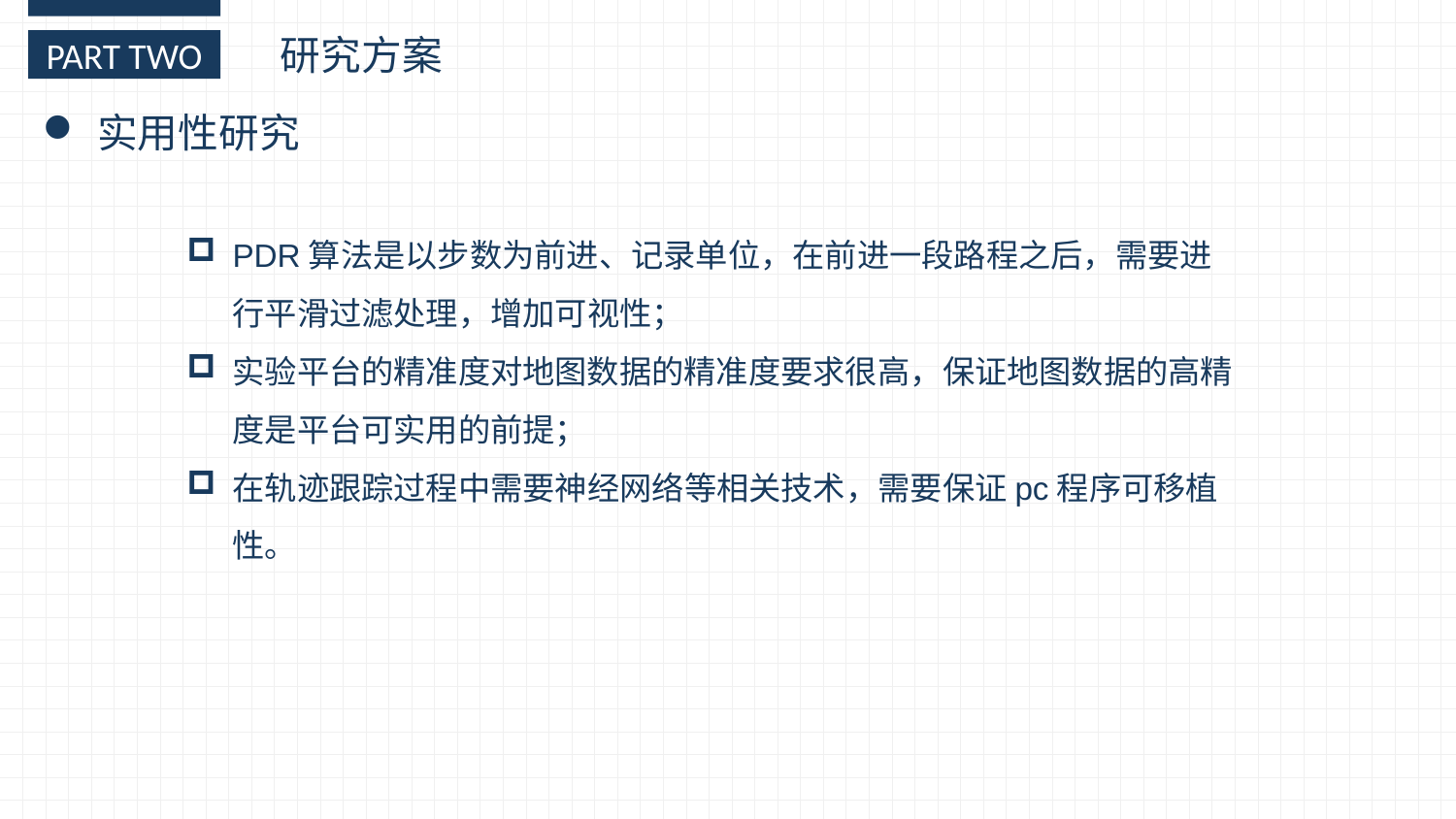

研究方案
PART TWO
实用性研究
PDR算法是以步数为前进、记录单位，在前进一段路程之后，需要进行平滑过滤处理，增加可视性；
实验平台的精准度对地图数据的精准度要求很高，保证地图数据的高精度是平台可实用的前提；
在轨迹跟踪过程中需要神经网络等相关技术，需要保证pc程序可移植性。